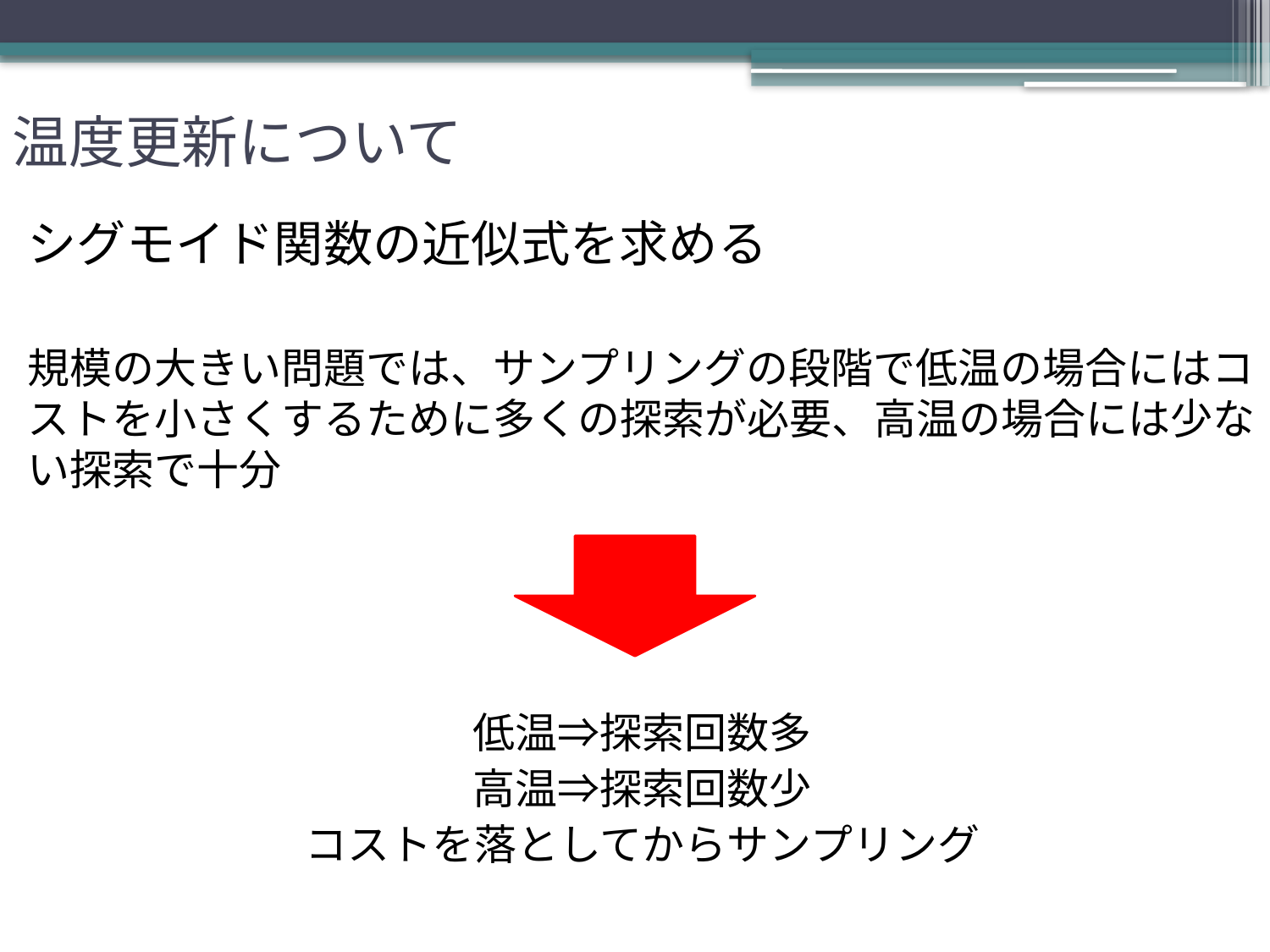

# 温度更新について
シグモイド関数の近似式を求める

規模の大きい問題では、サンプリングの段階で低温の場合にはコストを小さくするために多くの探索が必要、高温の場合には少ない探索で十分

低温⇒探索回数多
高温⇒探索回数少
コストを落としてからサンプリング